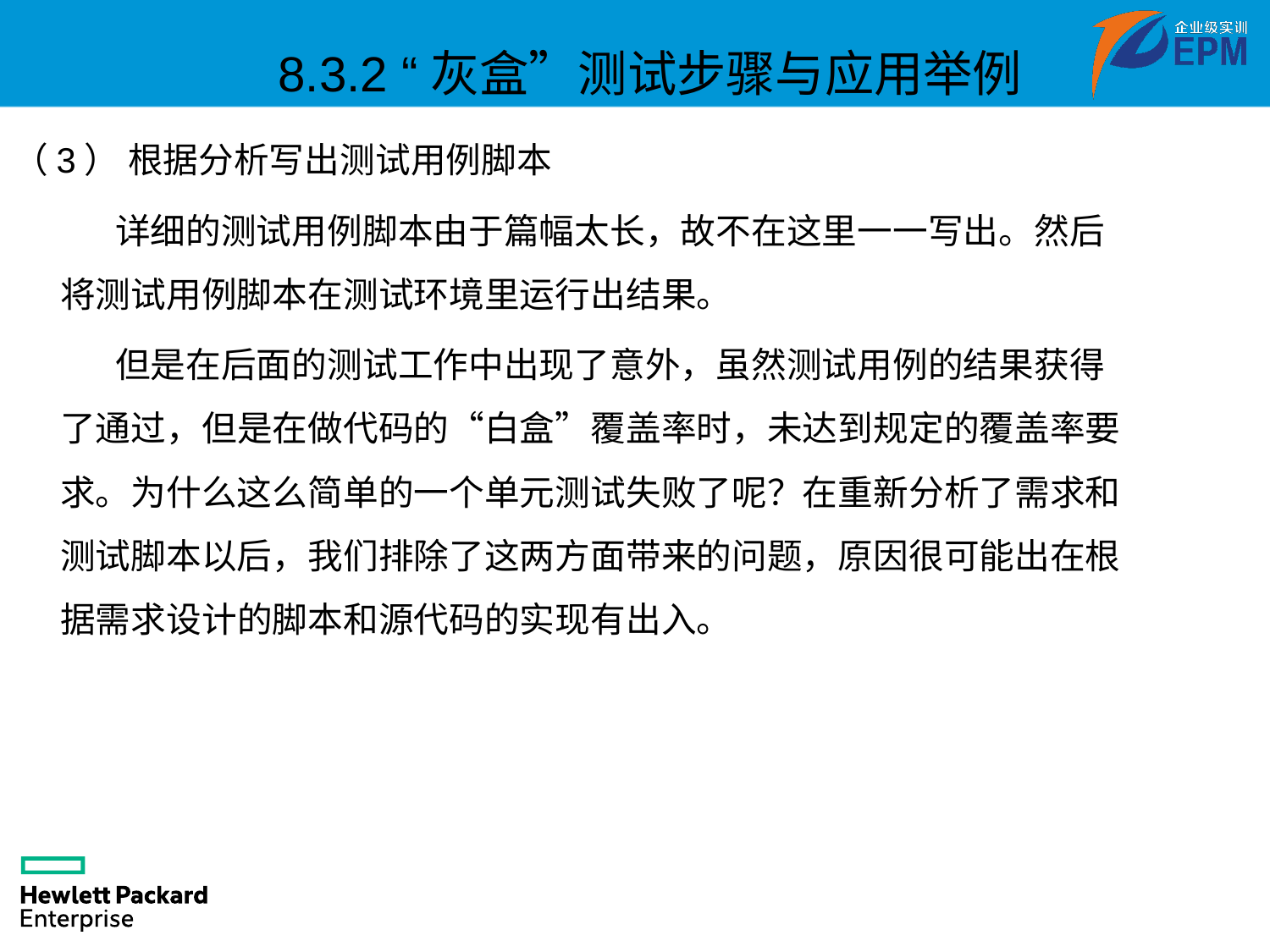

8.3.2 “灰盒”测试步骤与应用举例
（3） 根据分析写出测试用例脚本
            详细的测试用例脚本由于篇幅太长，故不在这里一一写出。然后将测试用例脚本在测试环境里运行出结果。
            但是在后面的测试工作中出现了意外，虽然测试用例的结果获得了通过，但是在做代码的“白盒”覆盖率时，未达到规定的覆盖率要求。为什么这么简单的一个单元测试失败了呢？在重新分析了需求和测试脚本以后，我们排除了这两方面带来的问题，原因很可能出在根据需求设计的脚本和源代码的实现有出入。